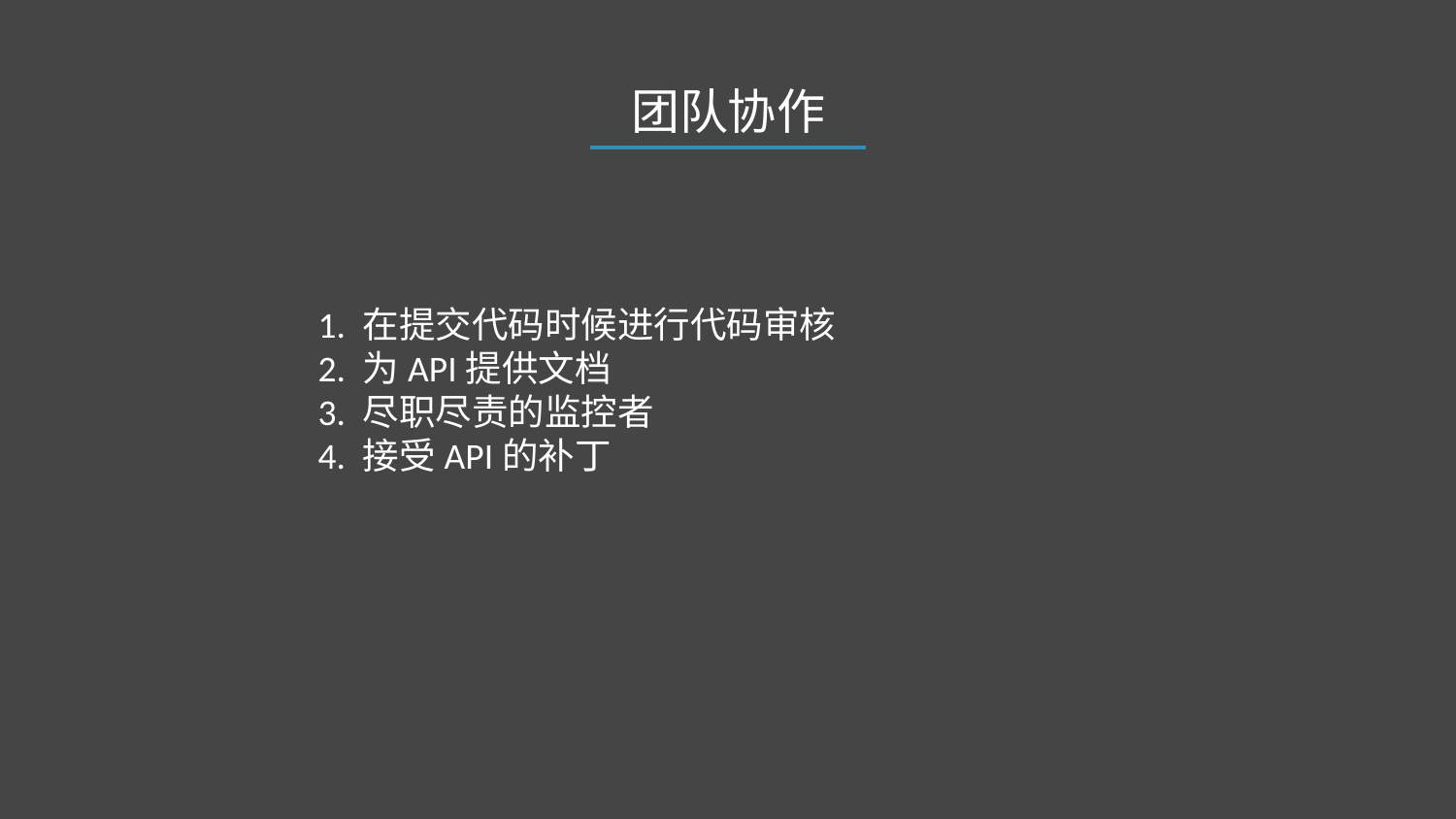

团队协作
1. 在提交代码时候进行代码审核
2. 为API提供文档
3. 尽职尽责的监控者
4. 接受API的补丁